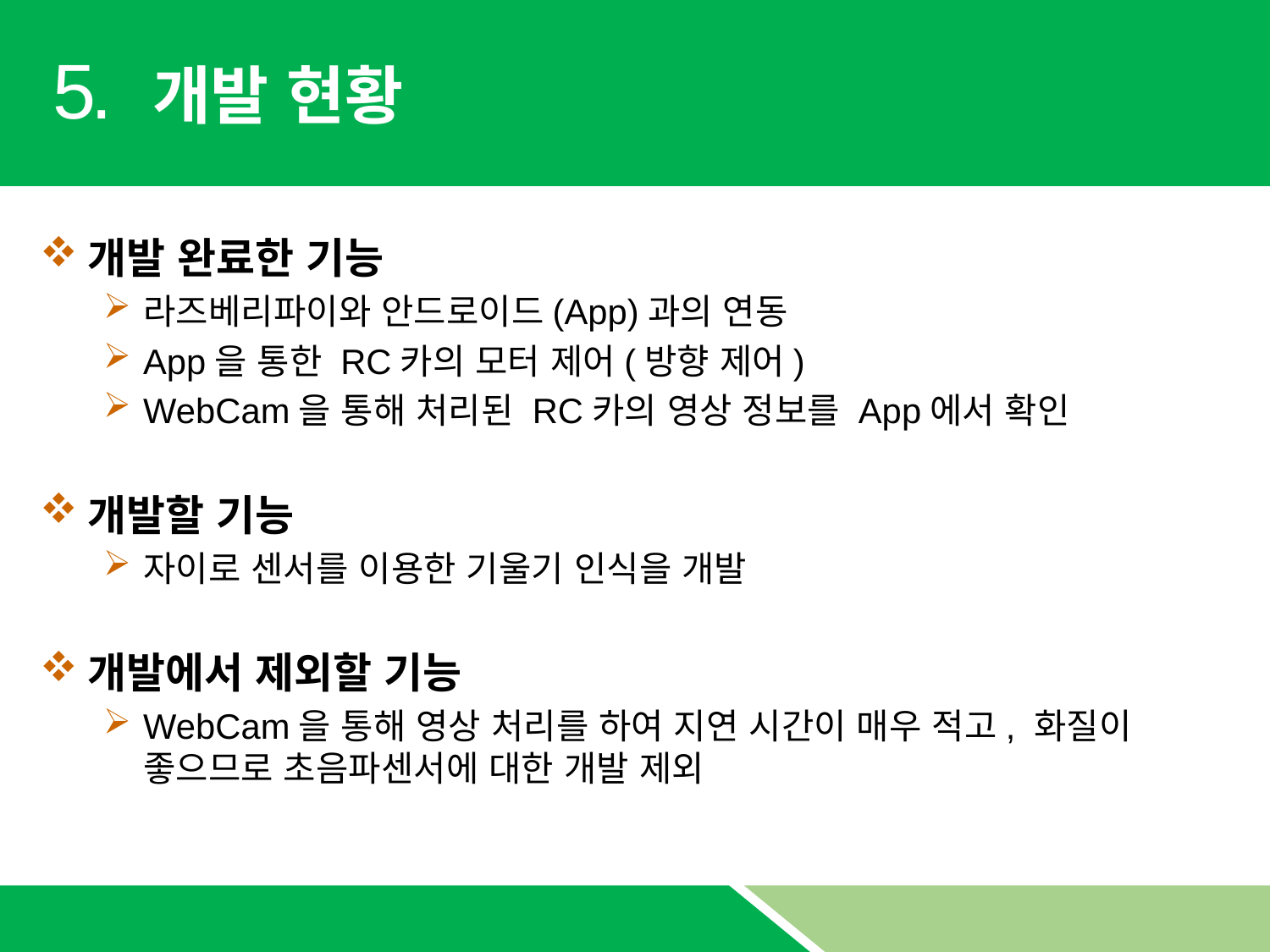

5.
개발 현황

개발 완료한 기능
라즈베리파이와 안드로이드(App)과의 연동
App을 통한 RC카의 모터 제어(방향 제어)
WebCam을 통해 처리된 RC카의 영상 정보를 App에서 확인

개발할 기능
자이로 센서를 이용한 기울기 인식을 개발

개발에서 제외할 기능
WebCam을 통해 영상 처리를 하여 지연 시간이 매우 적고, 화질이 좋으므로 초음파센서에 대한 개발 제외